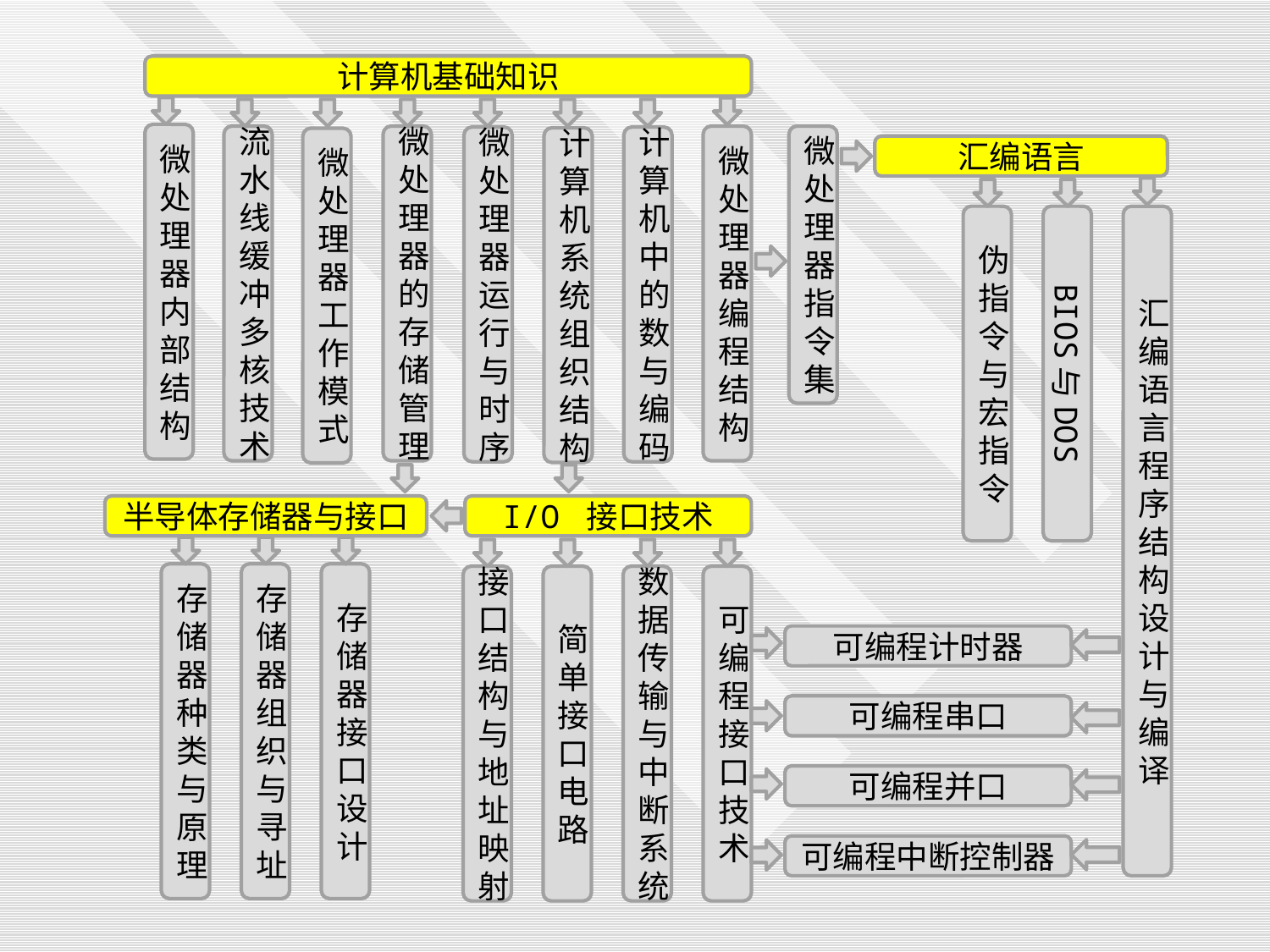

计算机基础知识

微处理器内部结构
流水线缓冲多核技术
微处理器的存储管理
微处理器编程结构
微处理器指令集
微处理器运行与时序
计算机中的数与编码
计算机系统组织结构
微处理器工作模式
汇编语言

伪指令与宏指令
BIOS与DOS
汇编语言程序结构设计与编译

半导体存储器与接口
I/O 接口技术

存储器种类与原理
存储器组织与寻址
存储器接口设计
接口结构与地址映射
简单接口电路
数据传输与中断系统
可编程接口技术

可编程计时器

可编程串口

可编程并口

可编程中断控制器